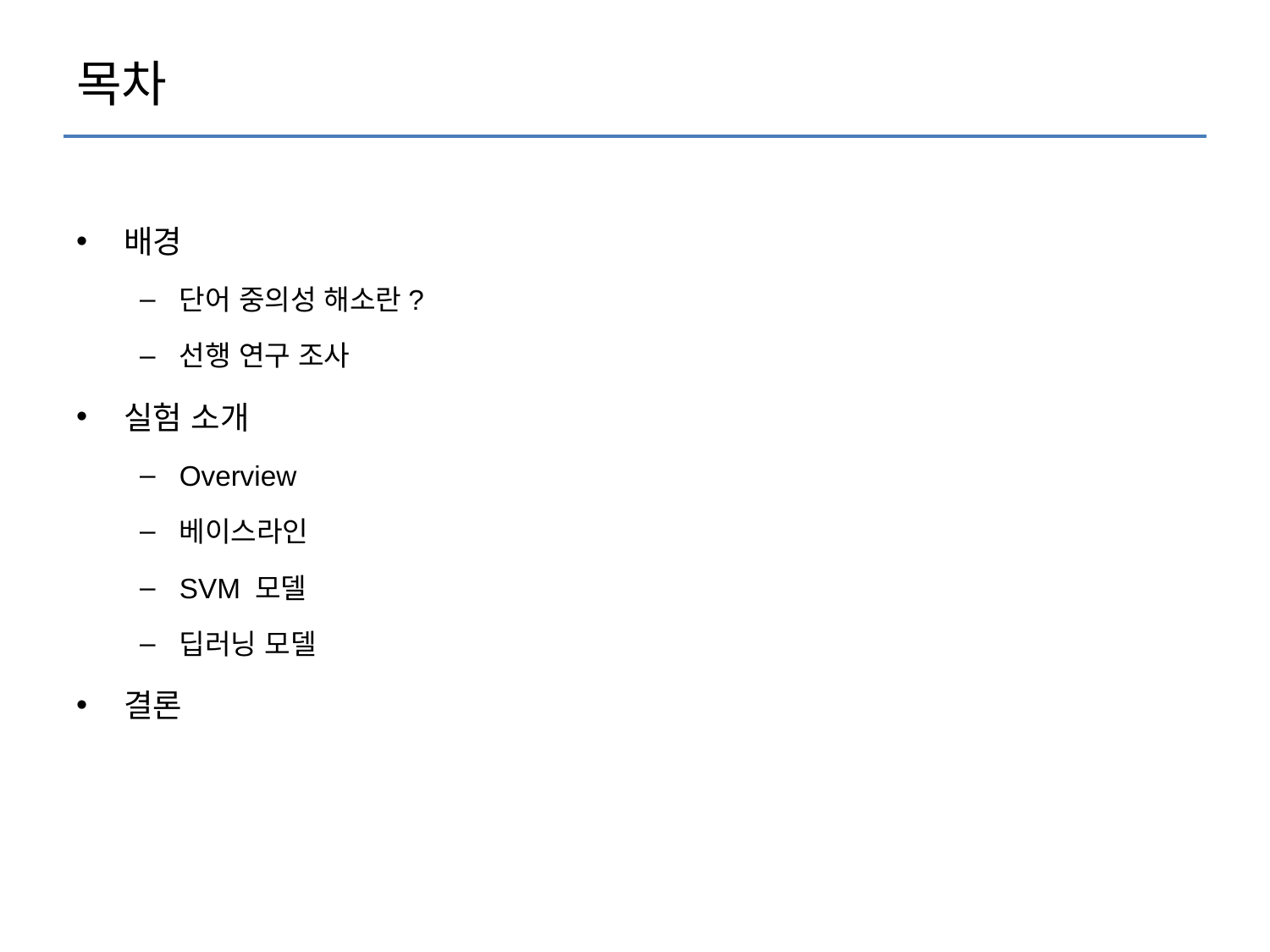

# 목차
배경
단어 중의성 해소란?
선행 연구 조사
실험 소개
Overview
베이스라인
SVM 모델
딥러닝 모델
결론